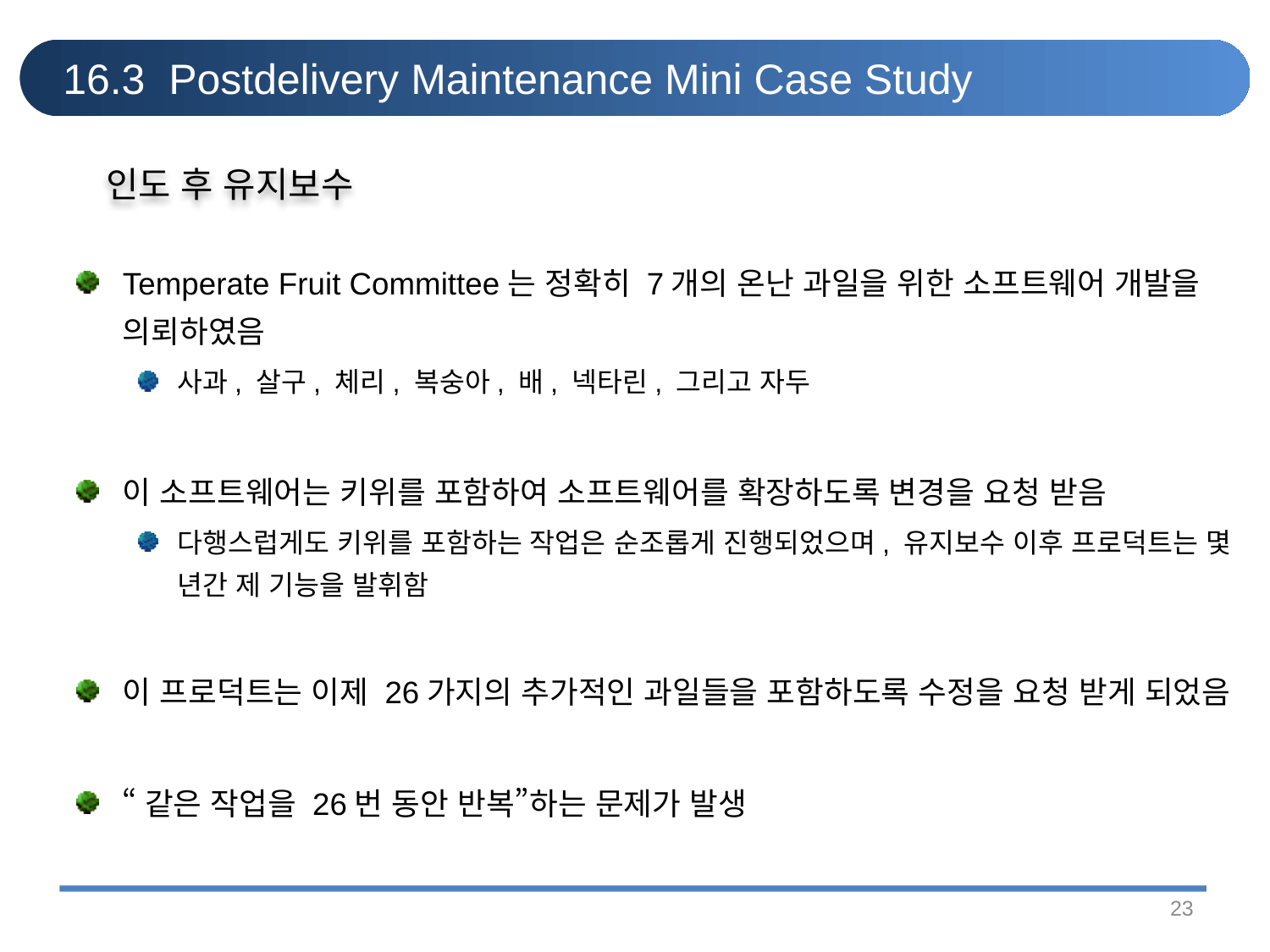

# 16.3  Postdelivery Maintenance Mini Case Study
인도 후 유지보수
Temperate Fruit Committee는 정확히 7개의 온난 과일을 위한 소프트웨어 개발을 의뢰하였음
사과, 살구, 체리, 복숭아, 배, 넥타린, 그리고 자두

이 소프트웨어는 키위를 포함하여 소프트웨어를 확장하도록 변경을 요청 받음
다행스럽게도 키위를 포함하는 작업은 순조롭게 진행되었으며, 유지보수 이후 프로덕트는 몇 년간 제 기능을 발휘함

이 프로덕트는 이제 26가지의 추가적인 과일들을 포함하도록 수정을 요청 받게 되었음

“같은 작업을 26번 동안 반복”하는 문제가 발생

23